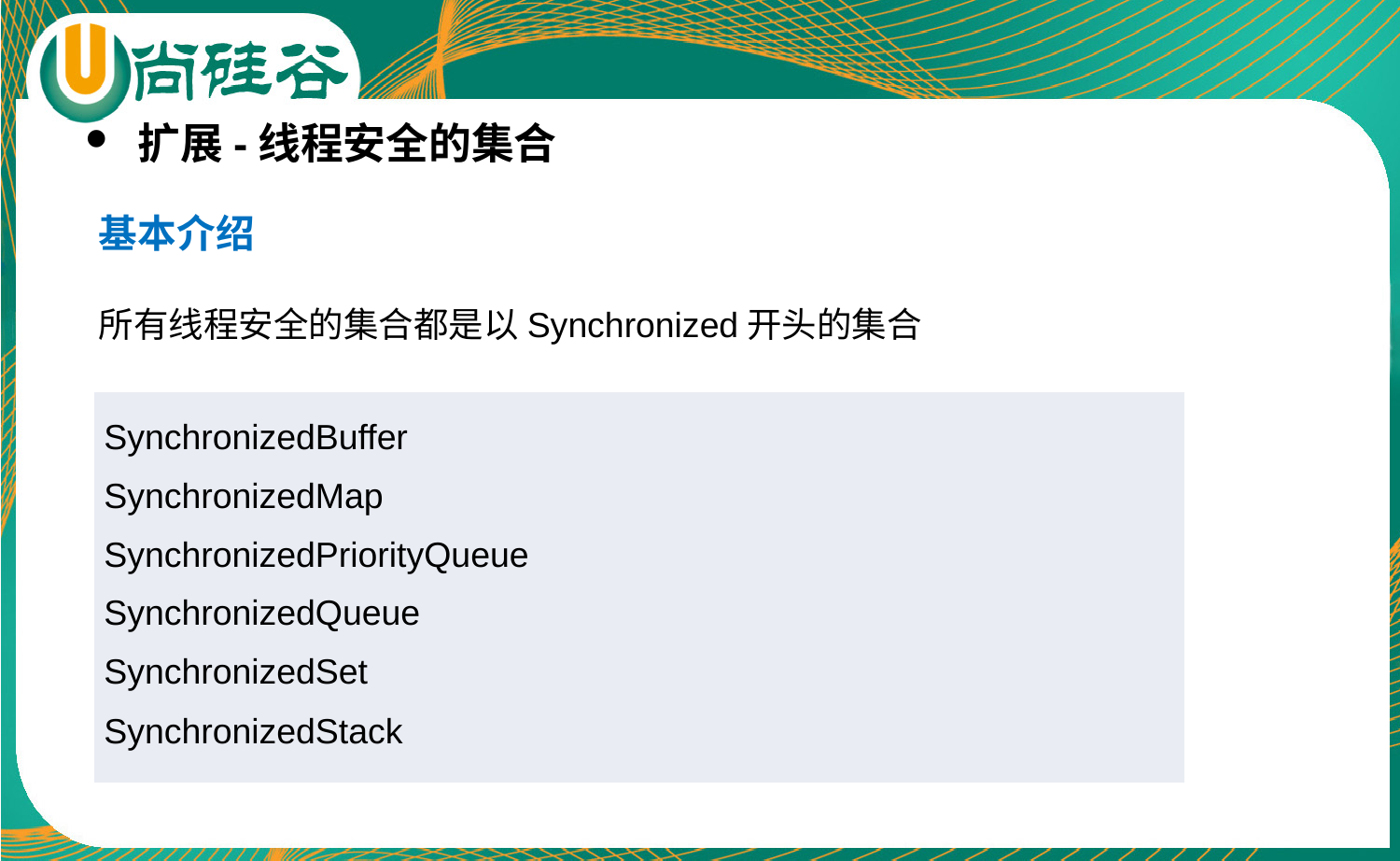

扩展-线程安全的集合

基本介绍

所有线程安全的集合都是以Synchronized开头的集合

| SynchronizedBuffer SynchronizedMap SynchronizedPriorityQueue SynchronizedQueue SynchronizedSet SynchronizedStack |
| --- |